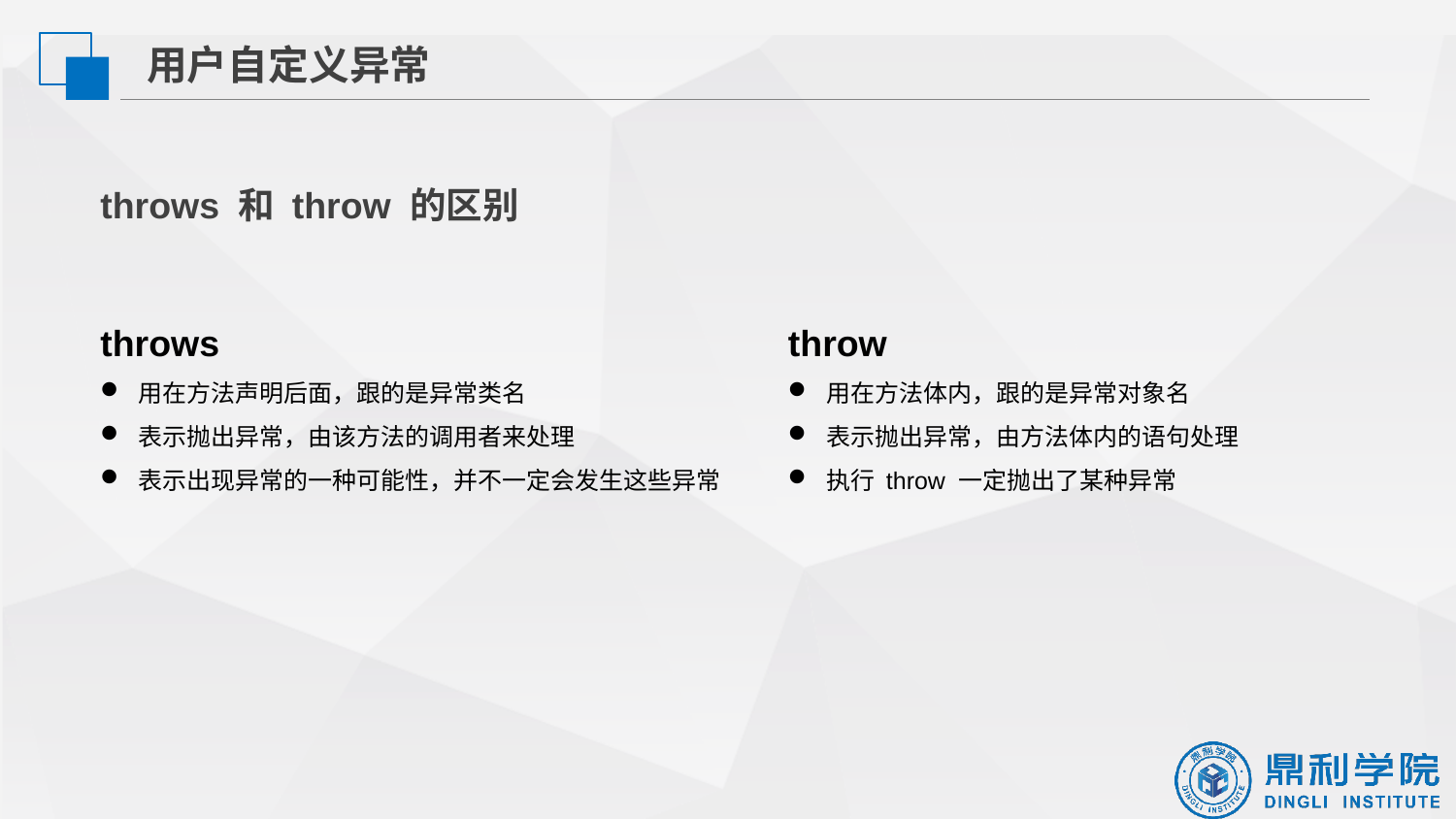

用户自定义异常
throws 和 throw 的区别
throws
 用在方法声明后面，跟的是异常类名
 表示抛出异常，由该方法的调用者来处理
 表示出现异常的一种可能性，并不一定会发生这些异常
throw
 用在方法体内，跟的是异常对象名
 表示抛出异常，由方法体内的语句处理
 执行 throw 一定抛出了某种异常